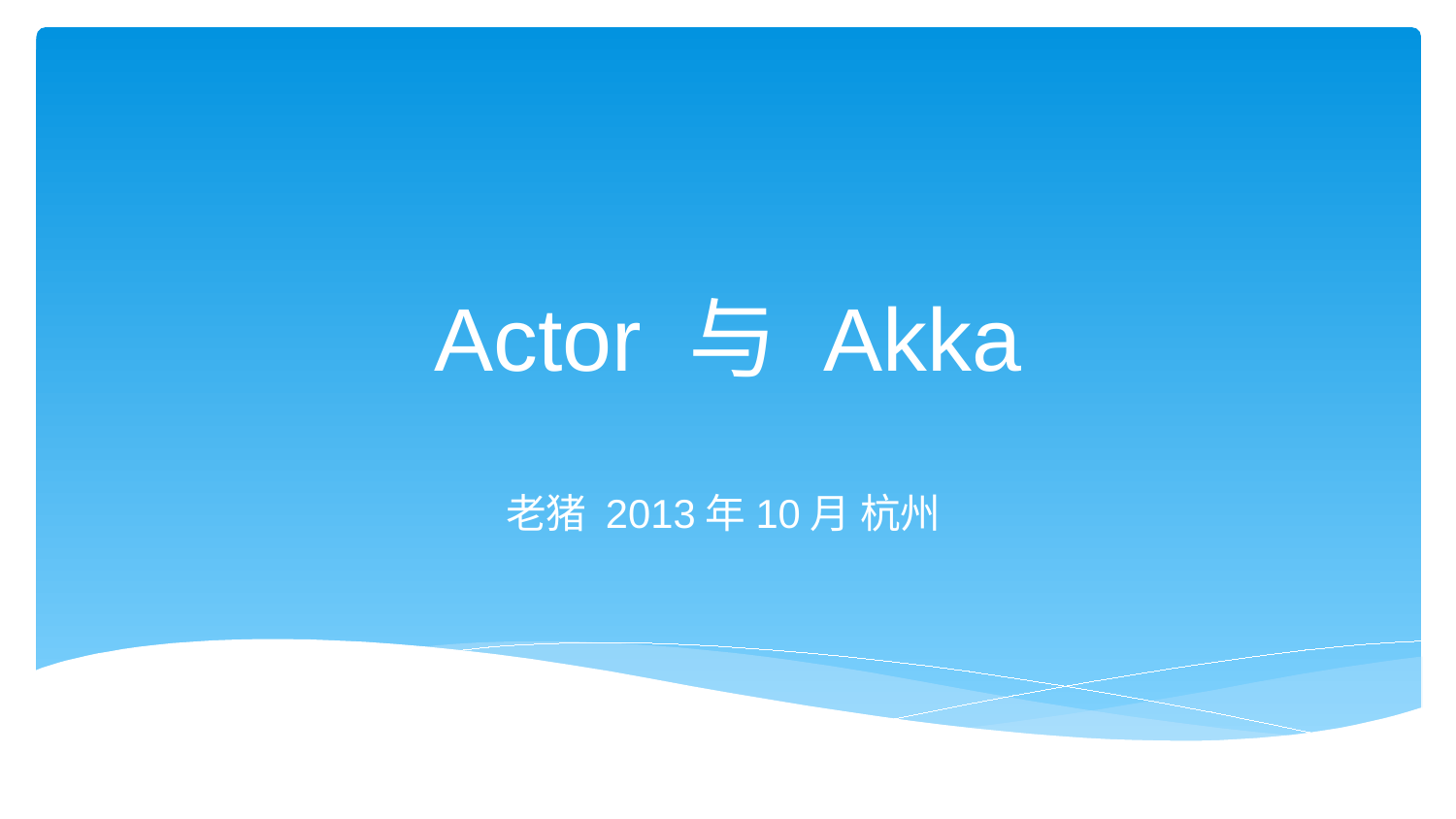

# Actor 与 Akka
老猪 2013年10月 杭州